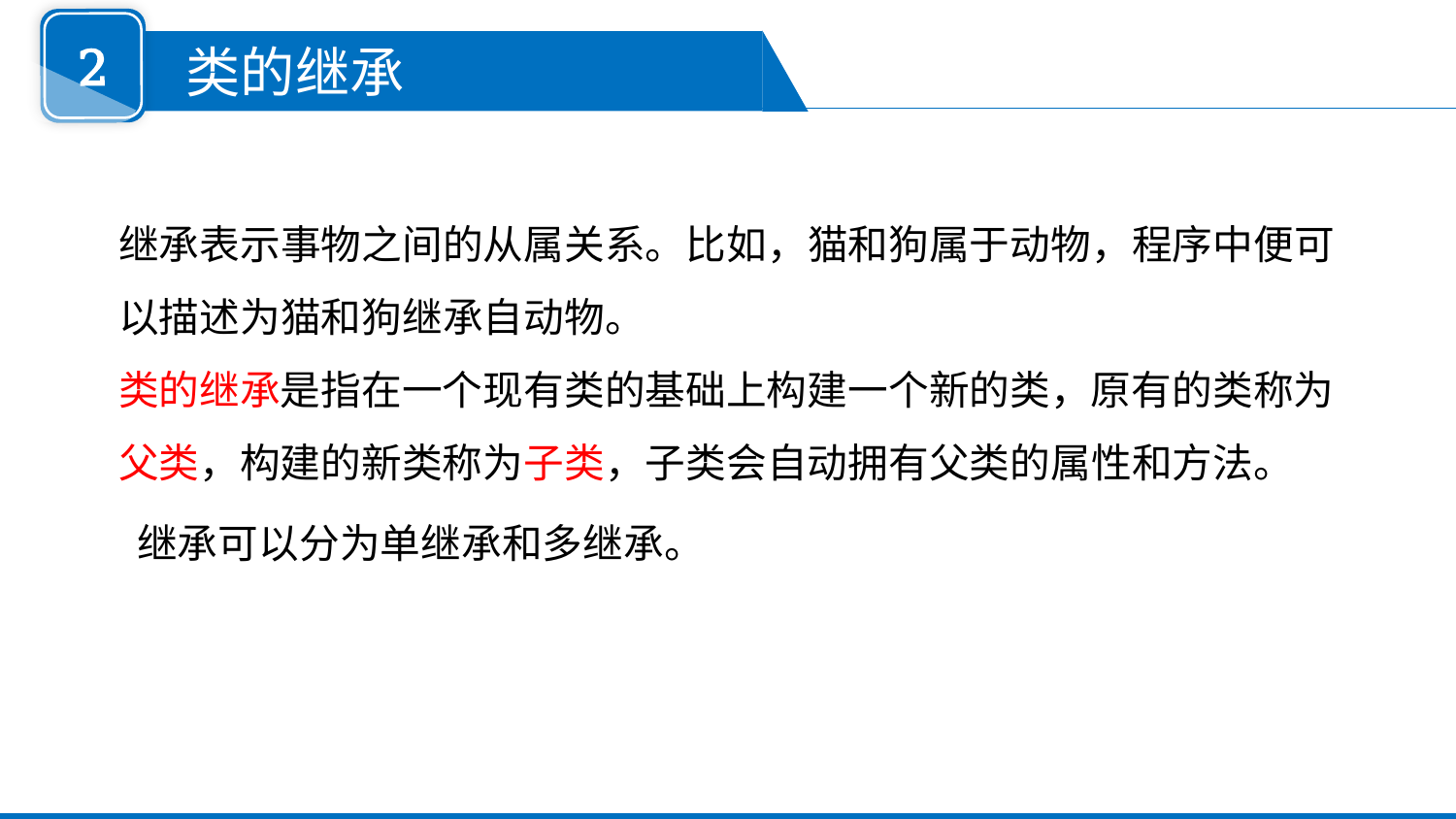

2

  类的继承
继承表示事物之间的从属关系。比如，猫和狗属于动物，程序中便可以描述为猫和狗继承自动物。
类的继承是指在一个现有类的基础上构建一个新的类，原有的类称为父类，构建的新类称为子类，子类会自动拥有父类的属性和方法。
 继承可以分为单继承和多继承。